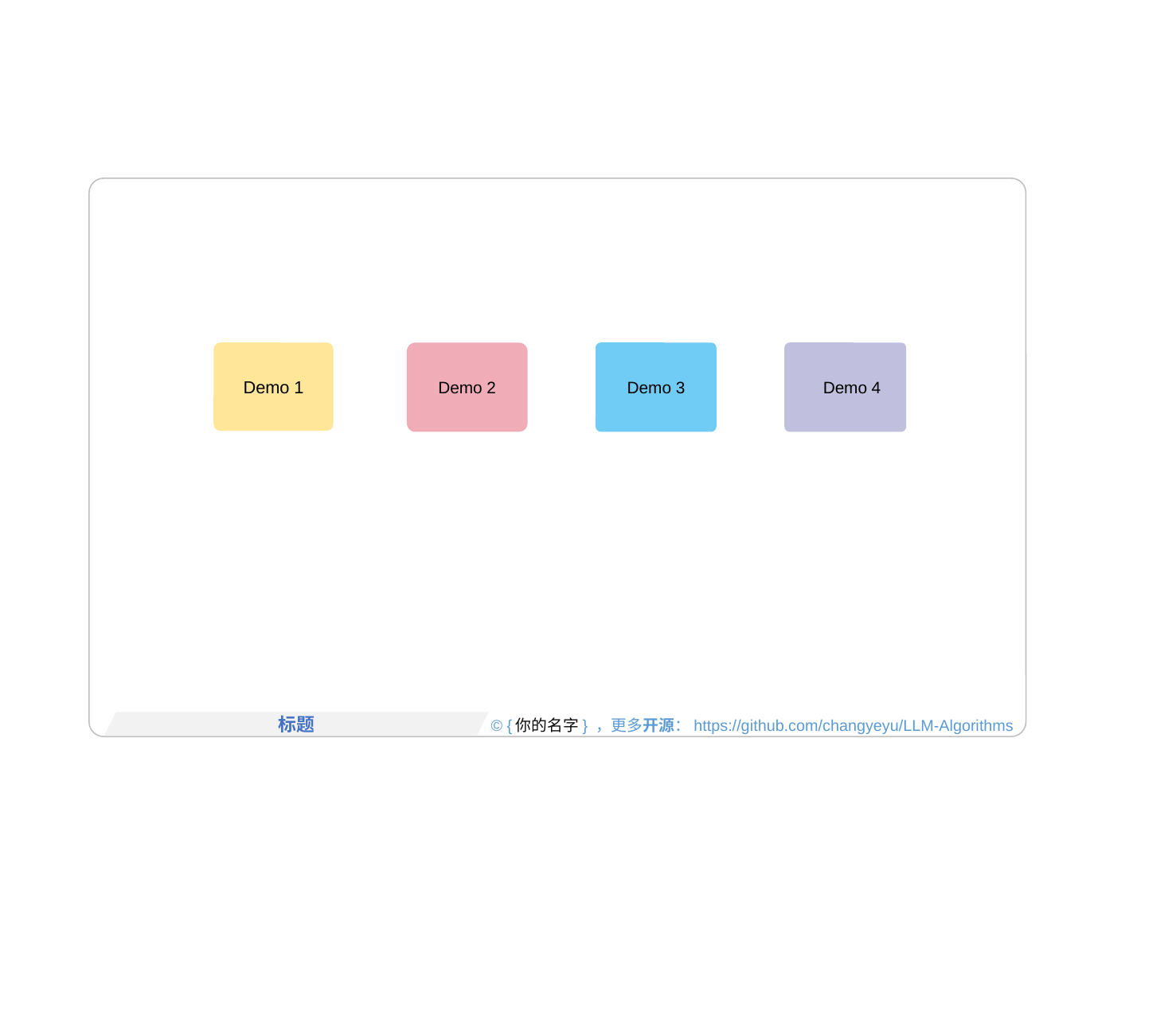

Demo 2
Demo 3
Demo 4
Demo 1
标题
© {你的名字} ，更多开源：https://github.com/changyeyu/LLM-Algorithms